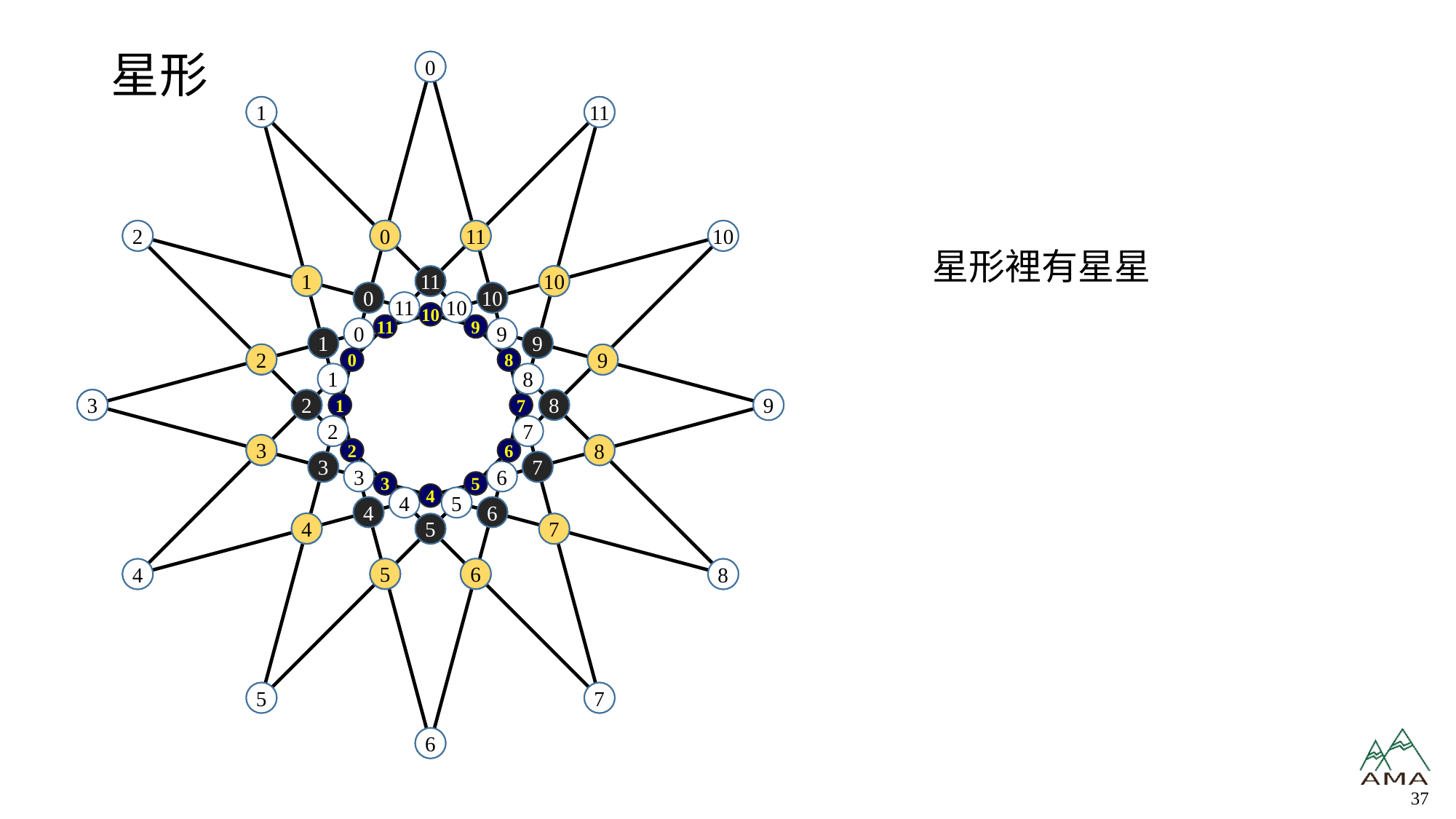

# 星形
0
0

0
1
0
11
0
0
0
2
11
11
0
10

1
11
1
10
10

0
10
11
10
10

11
9
0
9
1
9
2
2
9
9
0
8
1
8
0
3
3
3
2
8
0
9
1
7
2
7
3
3
3
8
8
6
2
7
3
6
3
5
3
4
4
5
4
6
4
4
5
7
7
5
6
4
4
5
6
0
8
0
5
0
7
0
6
星形裡有星星
37